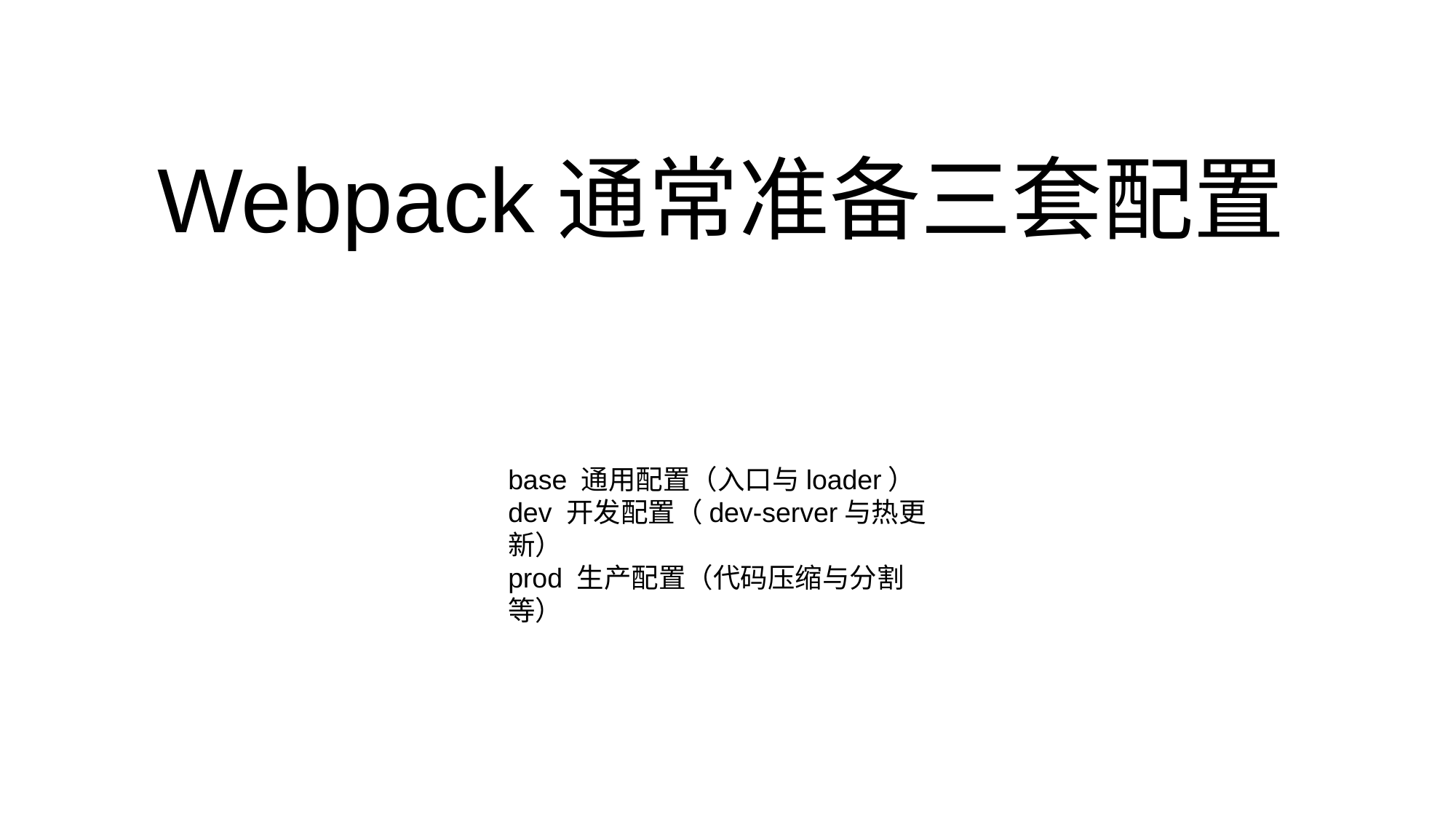

# Webpack通常准备三套配置
base 通用配置（入口与loader）
dev 开发配置（dev-server与热更新）
prod 生产配置（代码压缩与分割等）